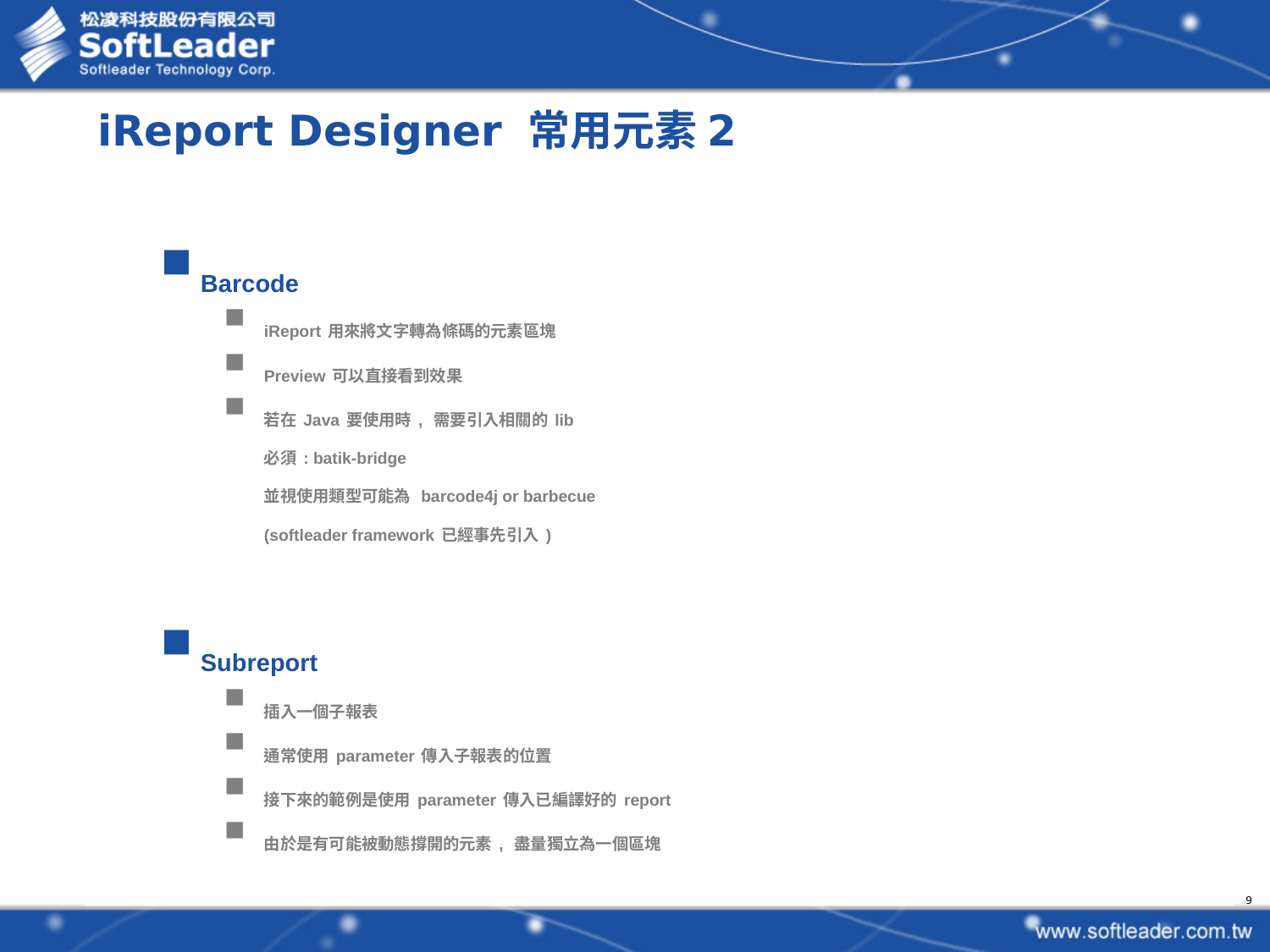

# iReport Designer 常用元素2

Barcode
iReport用來將文字轉為條碼的元素區塊
Preview可以直接看到效果
若在Java要使用時, 需要引入相關的lib
必須: batik-bridge
並視使用類型可能為 barcode4j or barbecue
(softleader framework已經事先引入)

Subreport
插入一個子報表
通常使用parameter傳入子報表的位置
接下來的範例是使用parameter傳入已編譯好的report
由於是有可能被動態撐開的元素, 盡量獨立為一個區塊

9